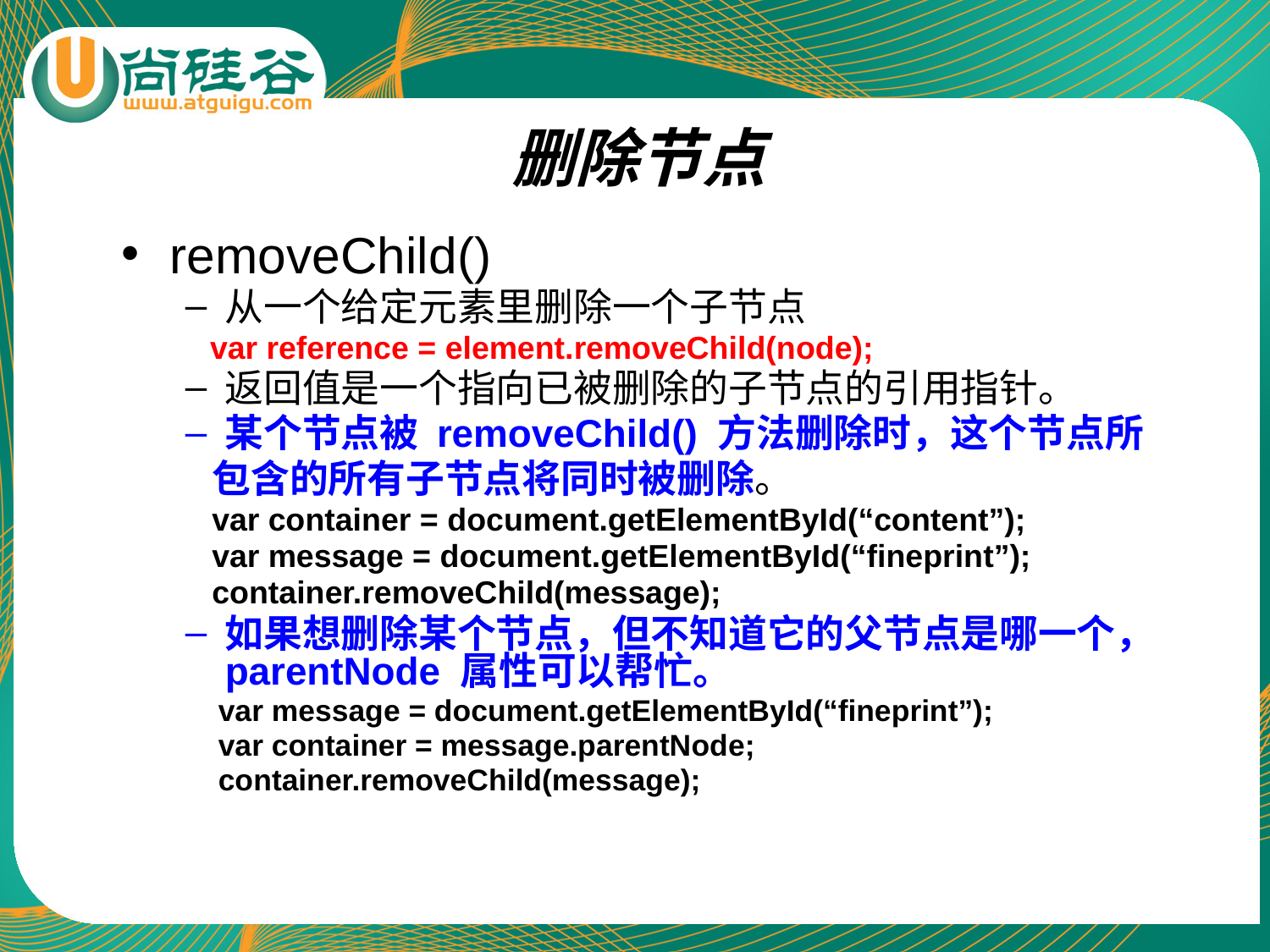

# 删除节点
removeChild()
从一个给定元素里删除一个子节点
   var reference = element.removeChild(node);
返回值是一个指向已被删除的子节点的引用指针。
某个节点被 removeChild() 方法删除时，这个节点所
  包含的所有子节点将同时被删除。
   var container = document.getElementById(“content”);
   var message = document.getElementById(“fineprint”);
   container.removeChild(message);
如果想删除某个节点，但不知道它的父节点是哪一个，parentNode 属性可以帮忙。
    var message = document.getElementById(“fineprint”);
    var container = message.parentNode;
    container.removeChild(message);